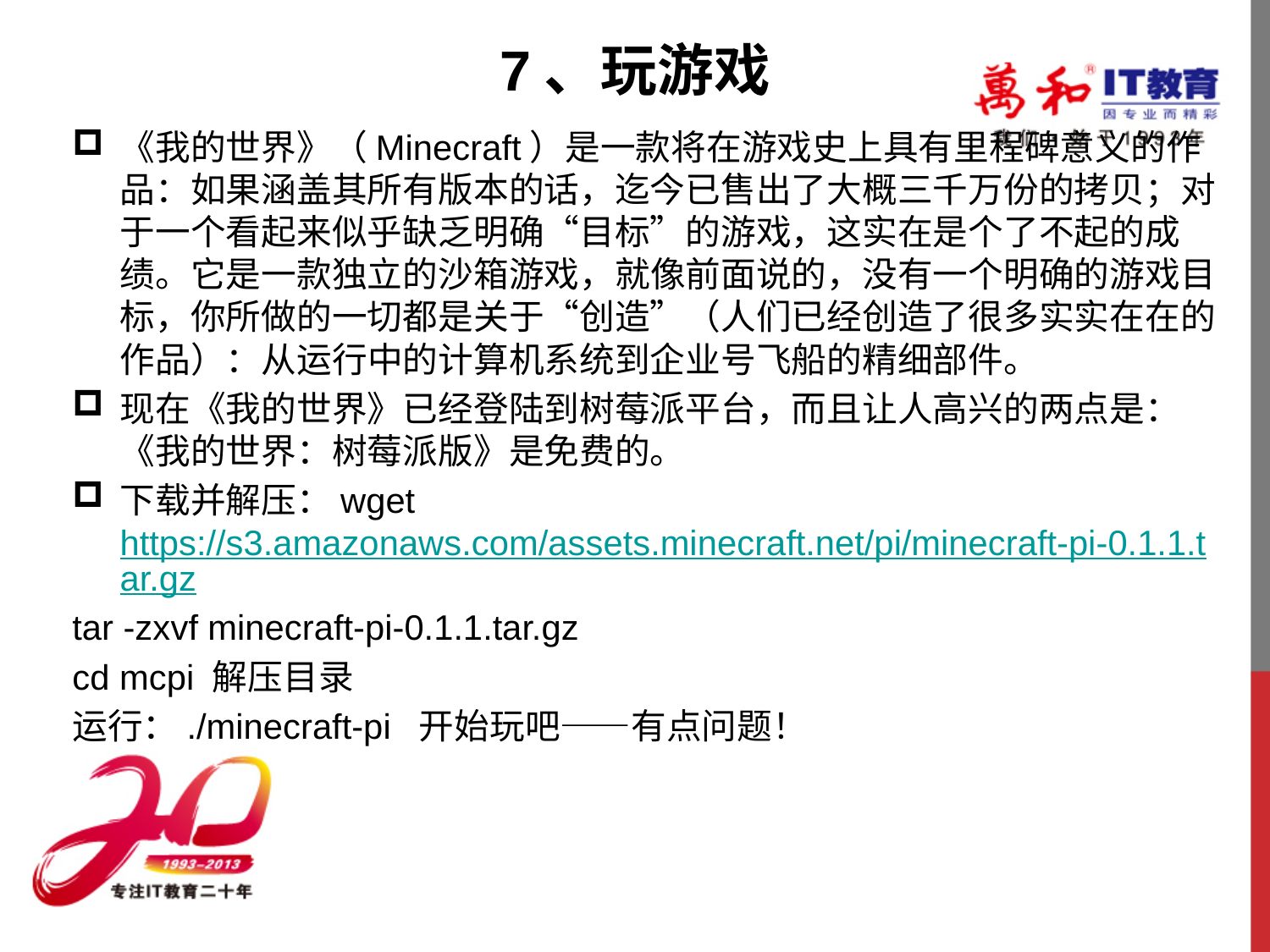

# 7、玩游戏
《我的世界》（Minecraft）是一款将在游戏史上具有里程碑意义的作品：如果涵盖其所有版本的话，迄今已售出了大概三千万份的拷贝；对于一个看起来似乎缺乏明确“目标”的游戏，这实在是个了不起的成绩。它是一款独立的沙箱游戏，就像前面说的，没有一个明确的游戏目标，你所做的一切都是关于“创造”（人们已经创造了很多实实在在的作品）：从运行中的计算机系统到企业号飞船的精细部件。
现在《我的世界》已经登陆到树莓派平台，而且让人高兴的两点是：《我的世界：树莓派版》是免费的。
下载并解压：wget https://s3.amazonaws.com/assets.minecraft.net/pi/minecraft-pi-0.1.1.tar.gz
tar -zxvf minecraft-pi-0.1.1.tar.gz
cd mcpi 解压目录
运行：./minecraft-pi  开始玩吧——有点问题！